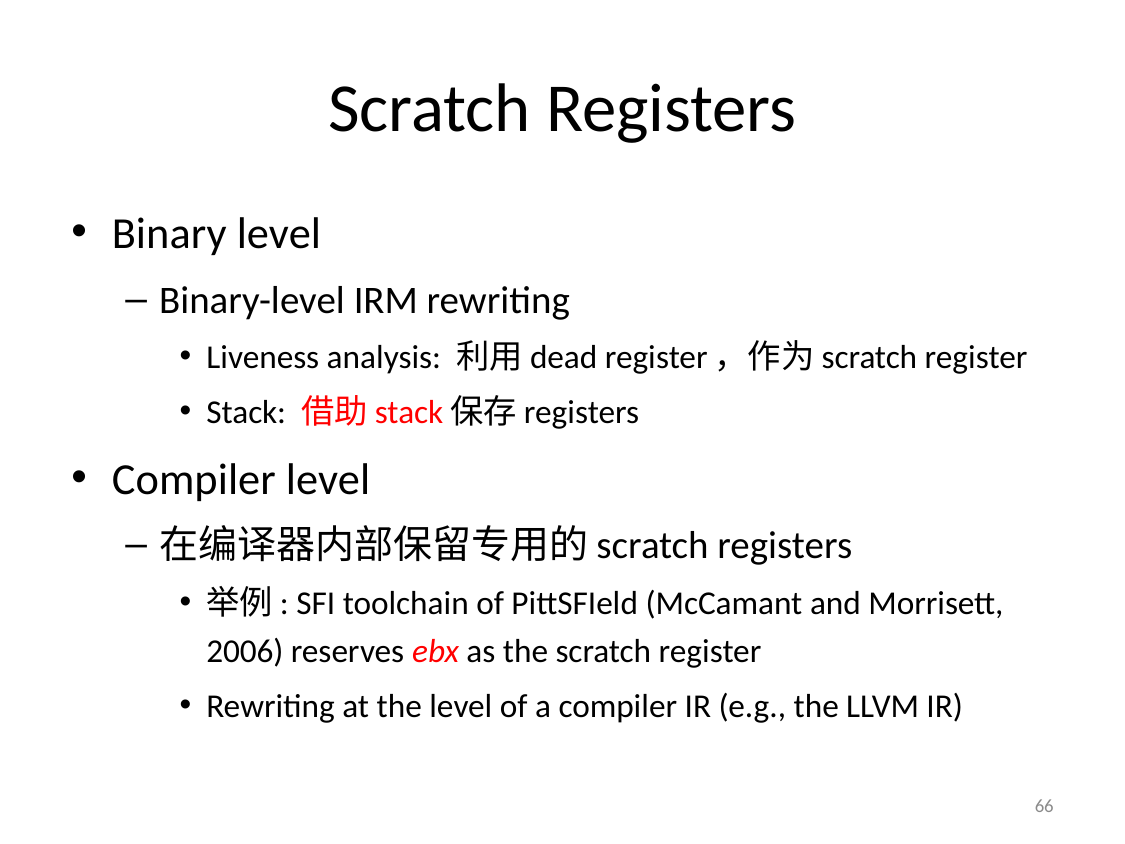

# Scratch Registers
Binary level
Binary-level IRM rewriting
Liveness analysis: 利用dead register，作为scratch register
Stack: 借助stack保存registers
Compiler level
在编译器内部保留专用的scratch registers
举例: SFI toolchain of PittSFIeld (McCamant and Morrisett, 2006) reserves ebx as the scratch register
Rewriting at the level of a compiler IR (e.g., the LLVM IR)
66